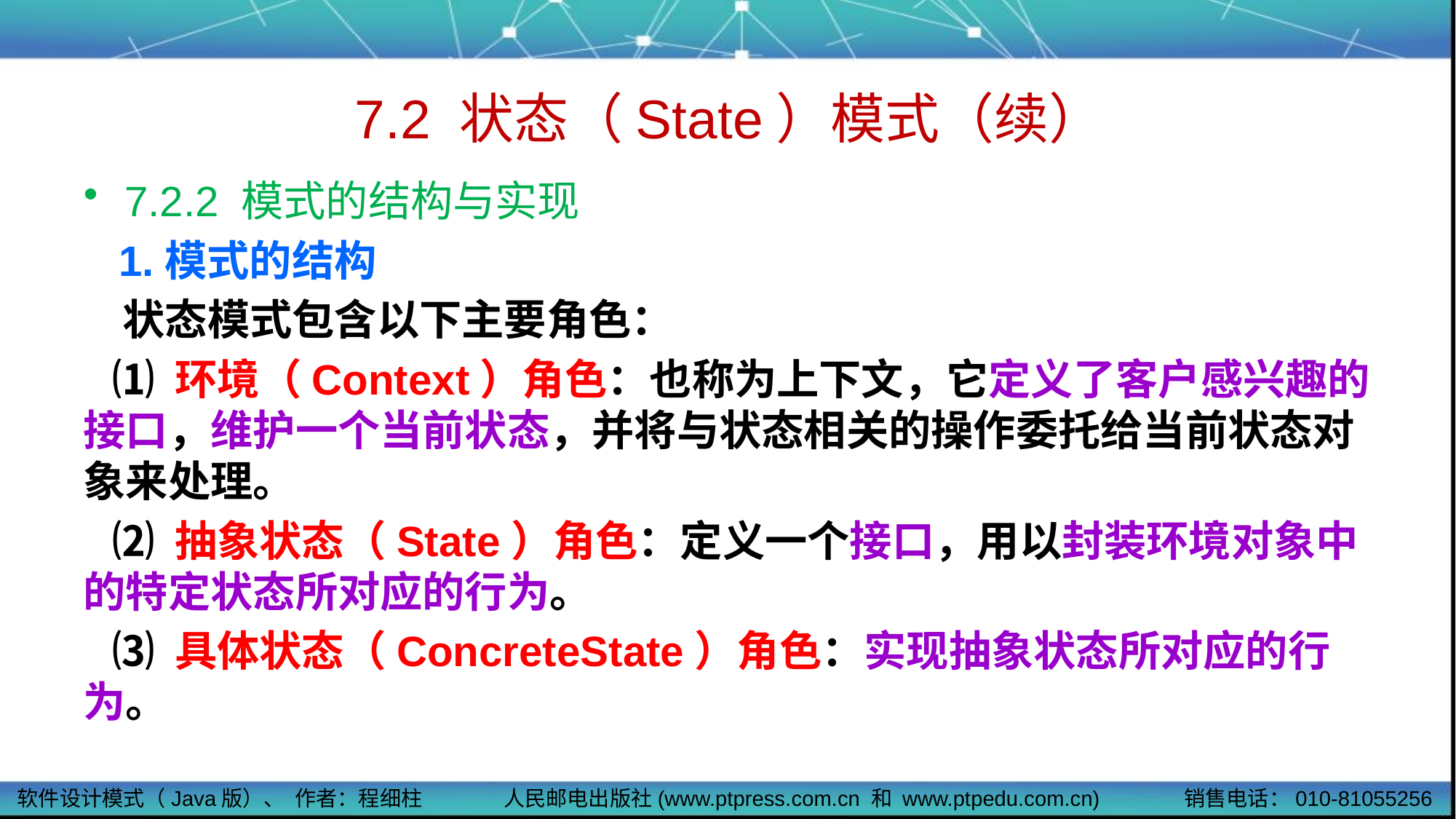

# 7.2 状态（State）模式（续）
7.2.2 模式的结构与实现
   1.模式的结构
   状态模式包含以下主要角色：
   ⑴ 环境（Context）角色：也称为上下文，它定义了客户感兴趣的接口，维护一个当前状态，并将与状态相关的操作委托给当前状态对象来处理。
   ⑵ 抽象状态（State）角色：定义一个接口，用以封装环境对象中的特定状态所对应的行为。
   ⑶ 具体状态（ConcreteState）角色：实现抽象状态所对应的行为。
软件设计模式（Java版）、  作者：程细柱
人民邮电出版社(www.ptpress.com.cn 和 www.ptpedu.com.cn)
销售电话：010-81055256